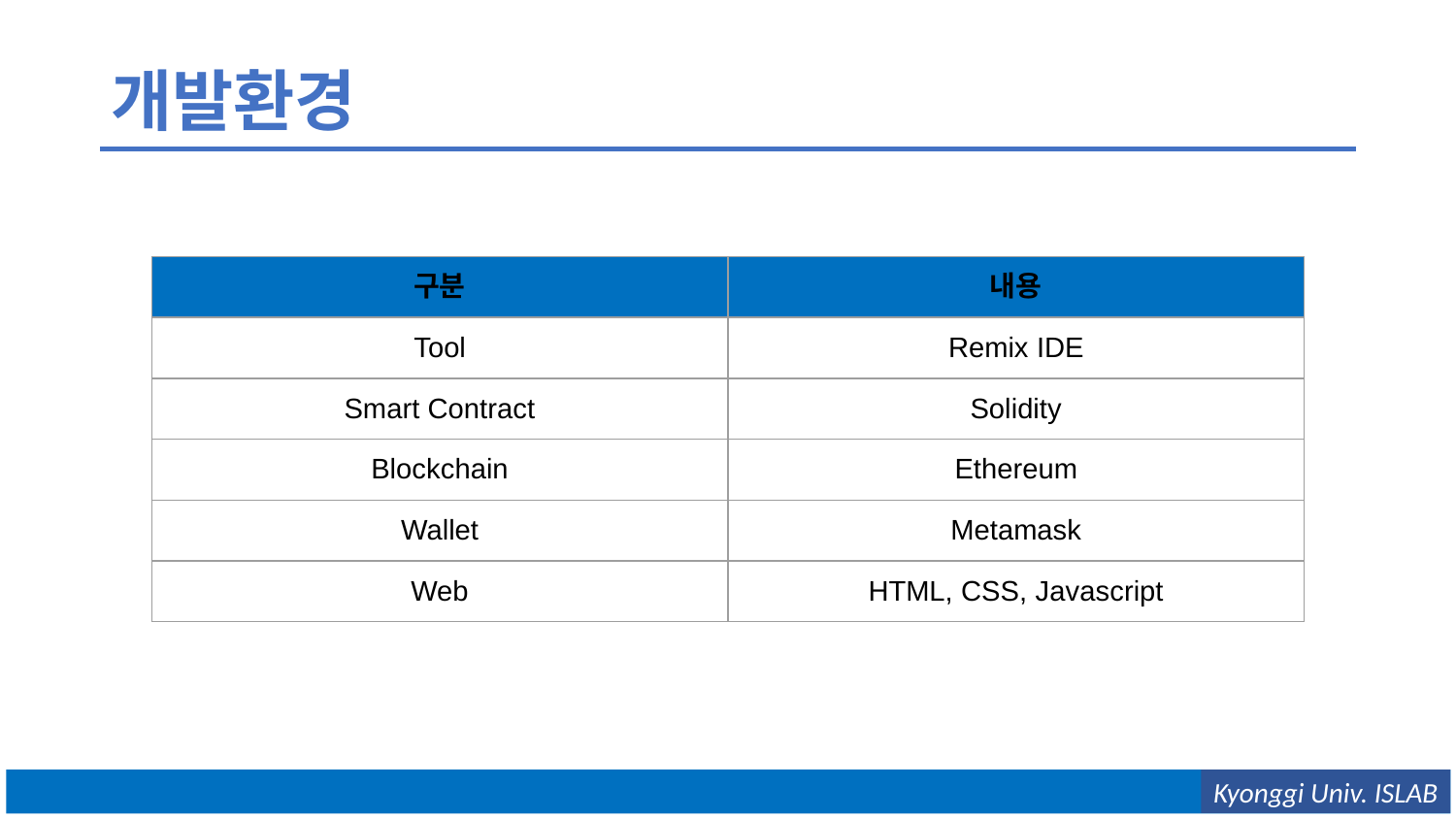

# 개발환경
| 구분 | 내용 |
| --- | --- |
| Tool | Remix IDE |
| Smart Contract | Solidity |
| Blockchain | Ethereum |
| Wallet | Metamask |
| Web | HTML, CSS, Javascript |